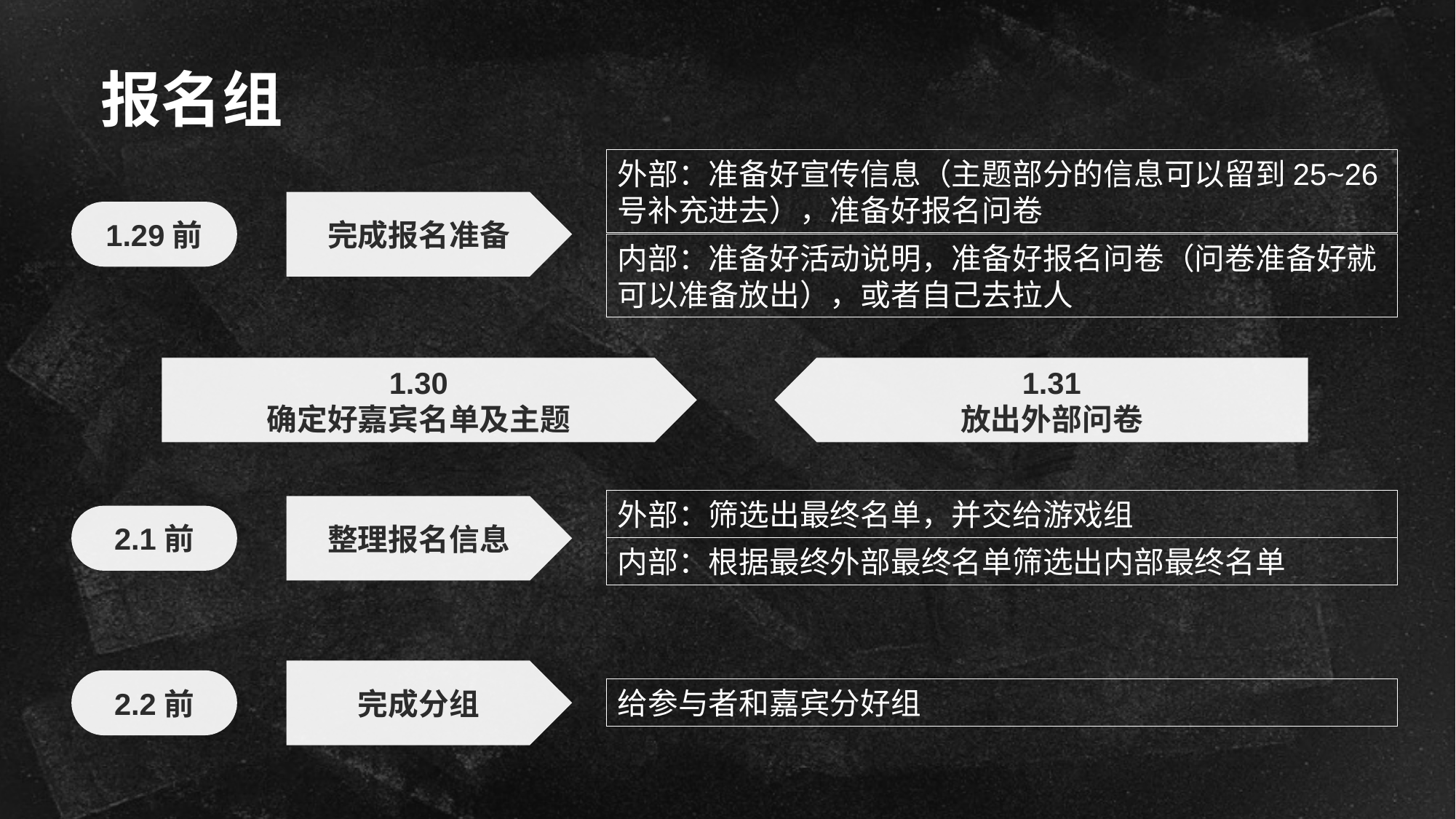

# 报名组
外部：准备好宣传信息（主题部分的信息可以留到25~26号补充进去），准备好报名问卷
内部：准备好活动说明，准备好报名问卷（问卷准备好就可以准备放出），或者自己去拉人
完成报名准备
1.29前
1.30
确定好嘉宾名单及主题
1.31
放出外部问卷
外部：筛选出最终名单，并交给游戏组
内部：根据最终外部最终名单筛选出内部最终名单
整理报名信息
2.1前
完成分组
2.2前
给参与者和嘉宾分好组